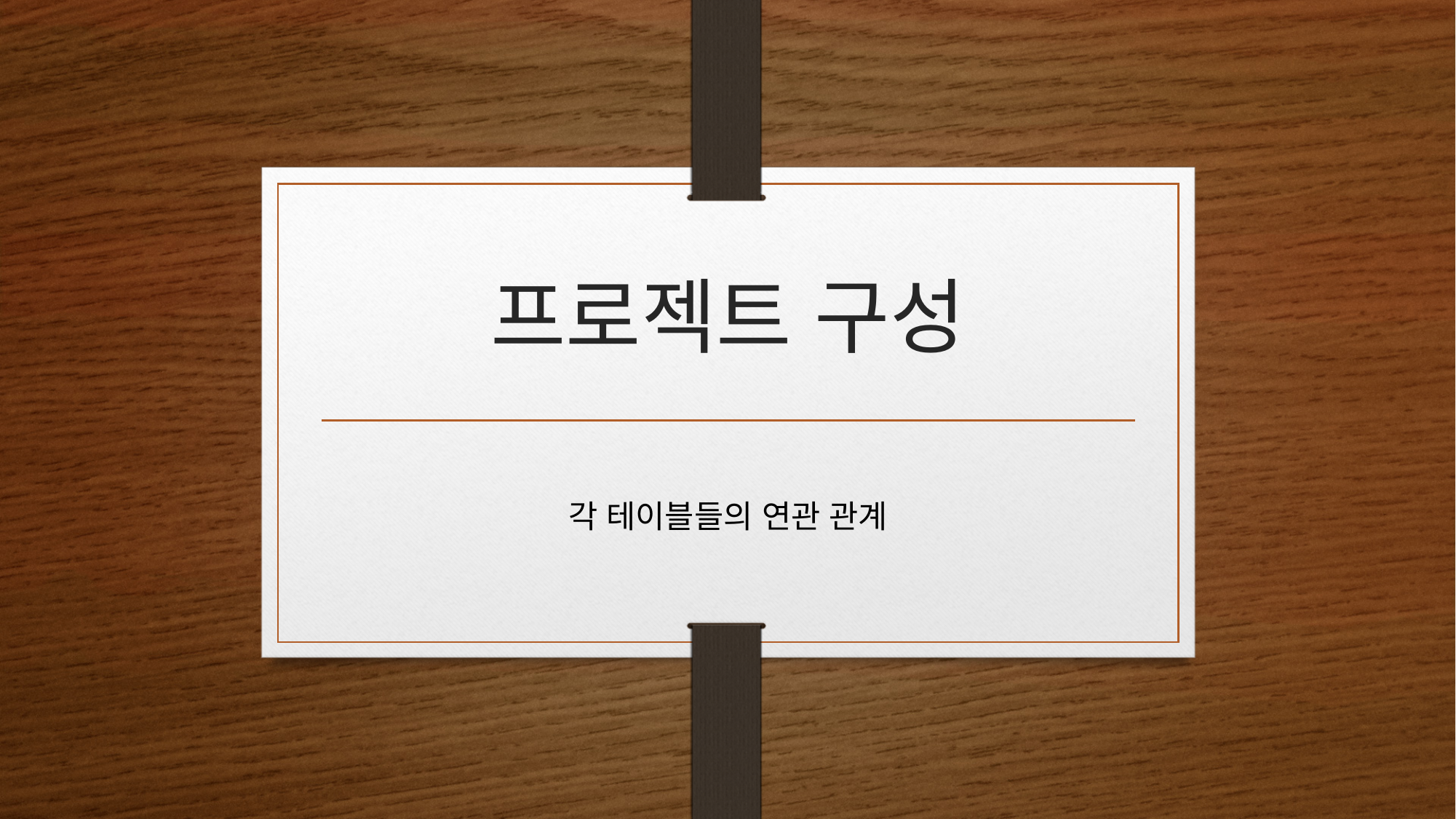

# 프로젝트 구성
각 테이블들의 연관 관계